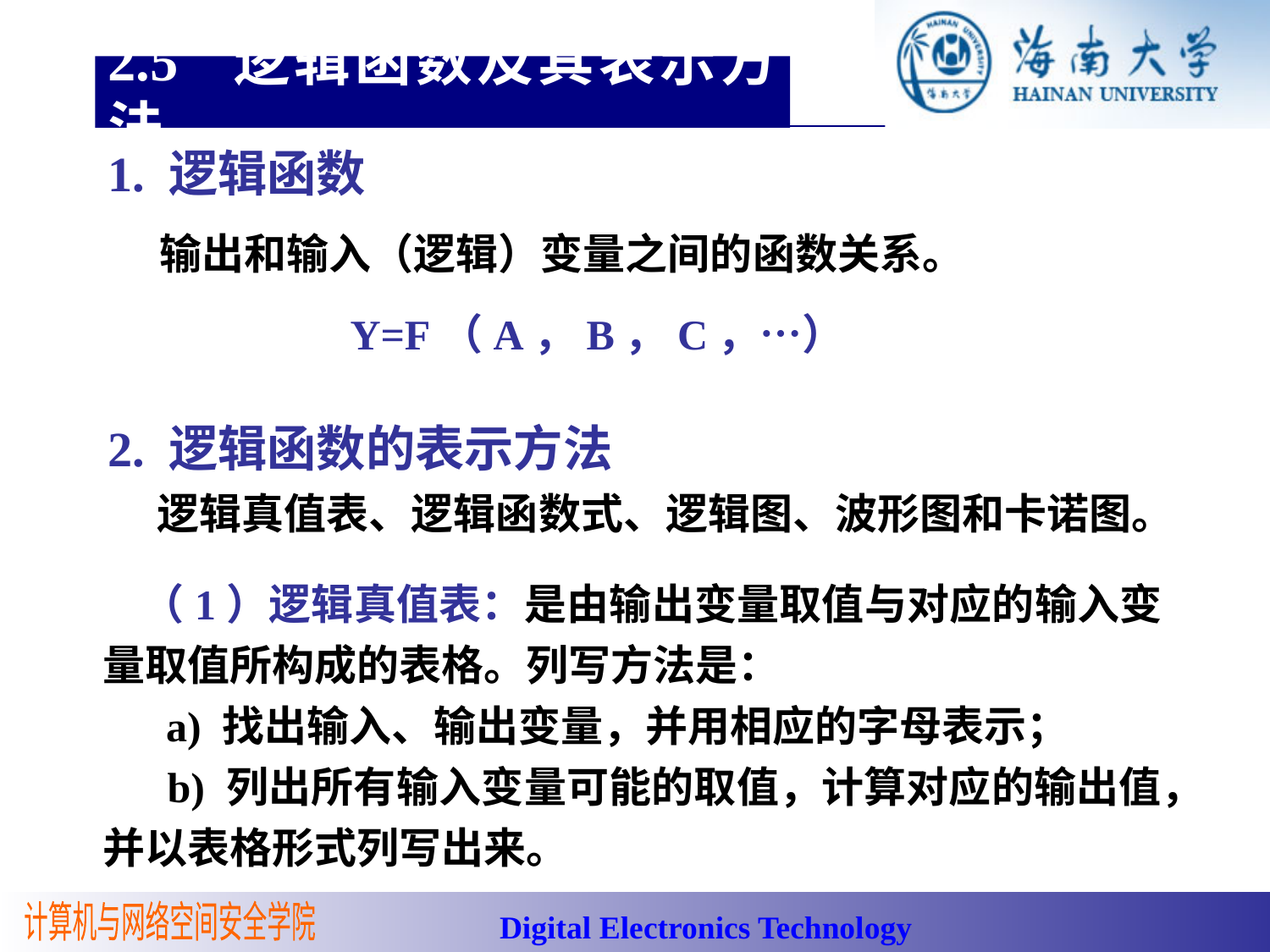

2.5  逻辑函数及其表示方法

1. 逻辑函数
      输出和输入（逻辑）变量之间的函数关系。
Y=F（A，B，C，…）
2. 逻辑函数的表示方法
逻辑真值表、逻辑函数式、逻辑图、波形图和卡诺图。
   （1）逻辑真值表：是由输出变量取值与对应的输入变量取值所构成的表格。列写方法是：
      a) 找出输入、输出变量，并用相应的字母表示；
      b) 列出所有输入变量可能的取值，计算对应的输出值，并以表格形式列写出来。